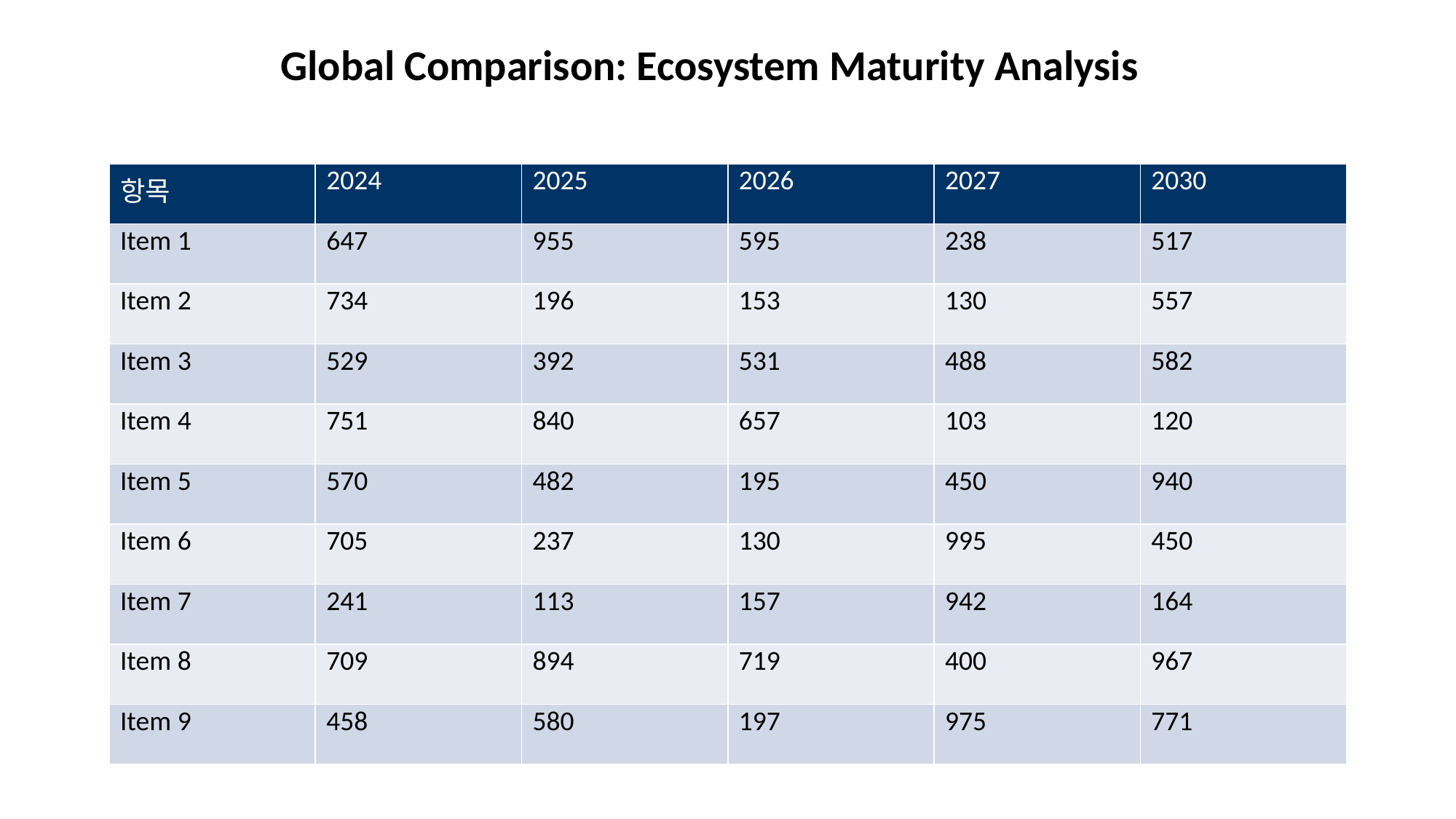

Global Comparison: Ecosystem Maturity Analysis
#
| 항목 | 2024 | 2025 | 2026 | 2027 | 2030 |
| --- | --- | --- | --- | --- | --- |
| Item 1 | 647 | 955 | 595 | 238 | 517 |
| Item 2 | 734 | 196 | 153 | 130 | 557 |
| Item 3 | 529 | 392 | 531 | 488 | 582 |
| Item 4 | 751 | 840 | 657 | 103 | 120 |
| Item 5 | 570 | 482 | 195 | 450 | 940 |
| Item 6 | 705 | 237 | 130 | 995 | 450 |
| Item 7 | 241 | 113 | 157 | 942 | 164 |
| Item 8 | 709 | 894 | 719 | 400 | 967 |
| Item 9 | 458 | 580 | 197 | 975 | 771 |